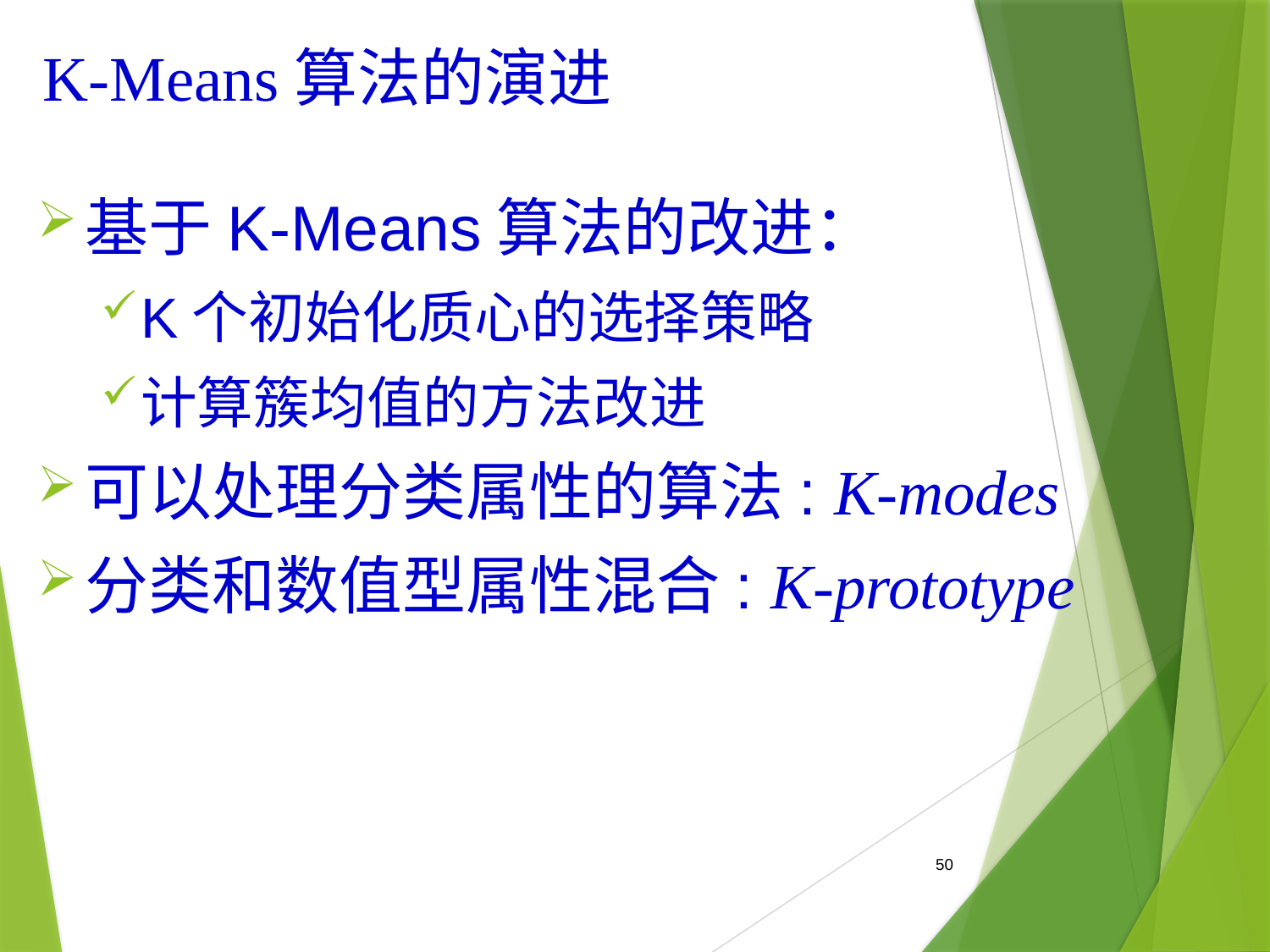

# K-Means算法的演进
基于K-Means算法的改进：
K个初始化质心的选择策略
计算簇均值的方法改进
可以处理分类属性的算法: K-modes
分类和数值型属性混合: K-prototype
50